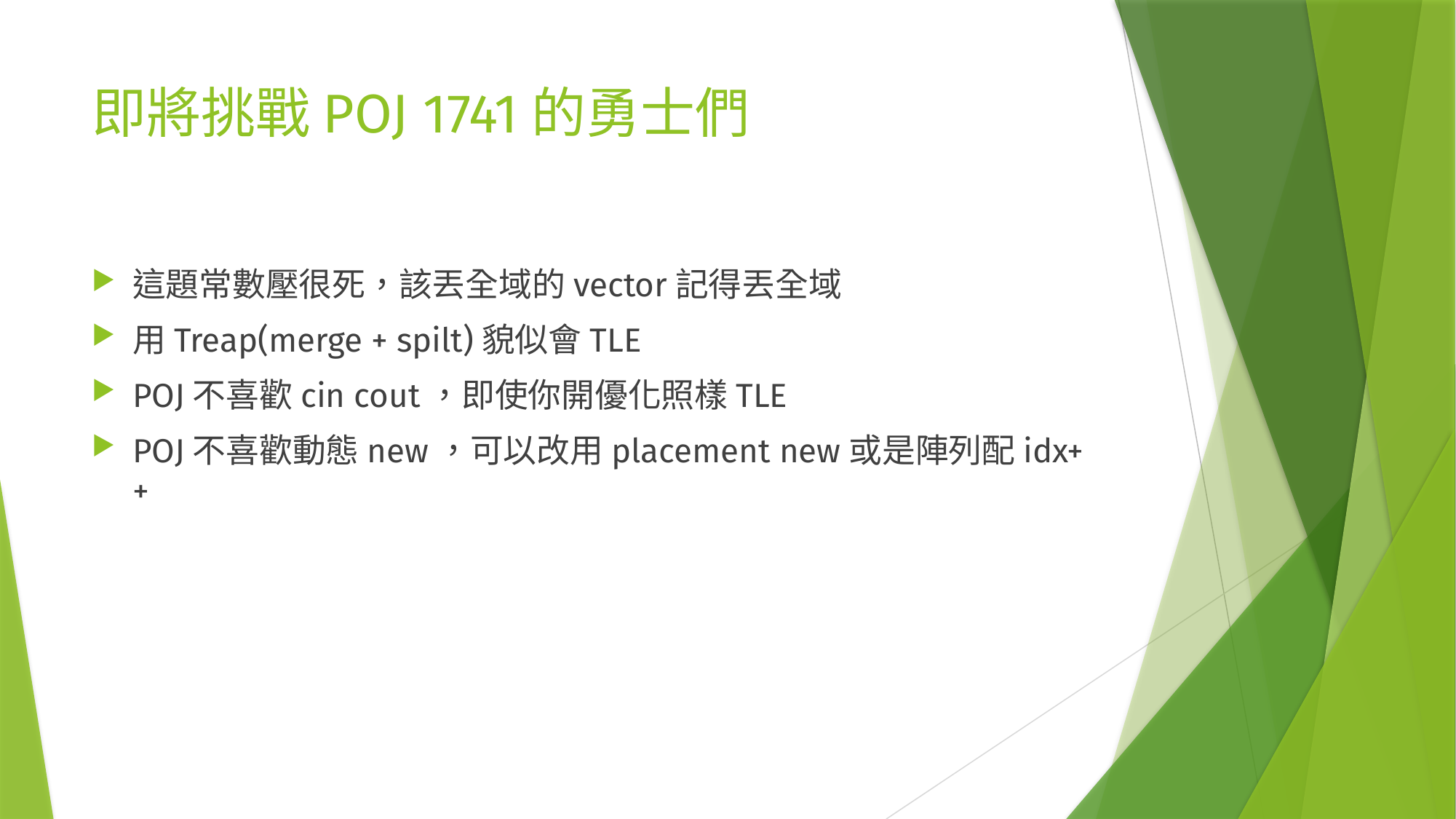

# 即將挑戰POJ 1741的勇士們
這題常數壓很死，該丟全域的vector記得丟全域
用Treap(merge + spilt)貌似會TLE
POJ不喜歡cin cout，即使你開優化照樣TLE
POJ不喜歡動態new，可以改用placement new或是陣列配idx++